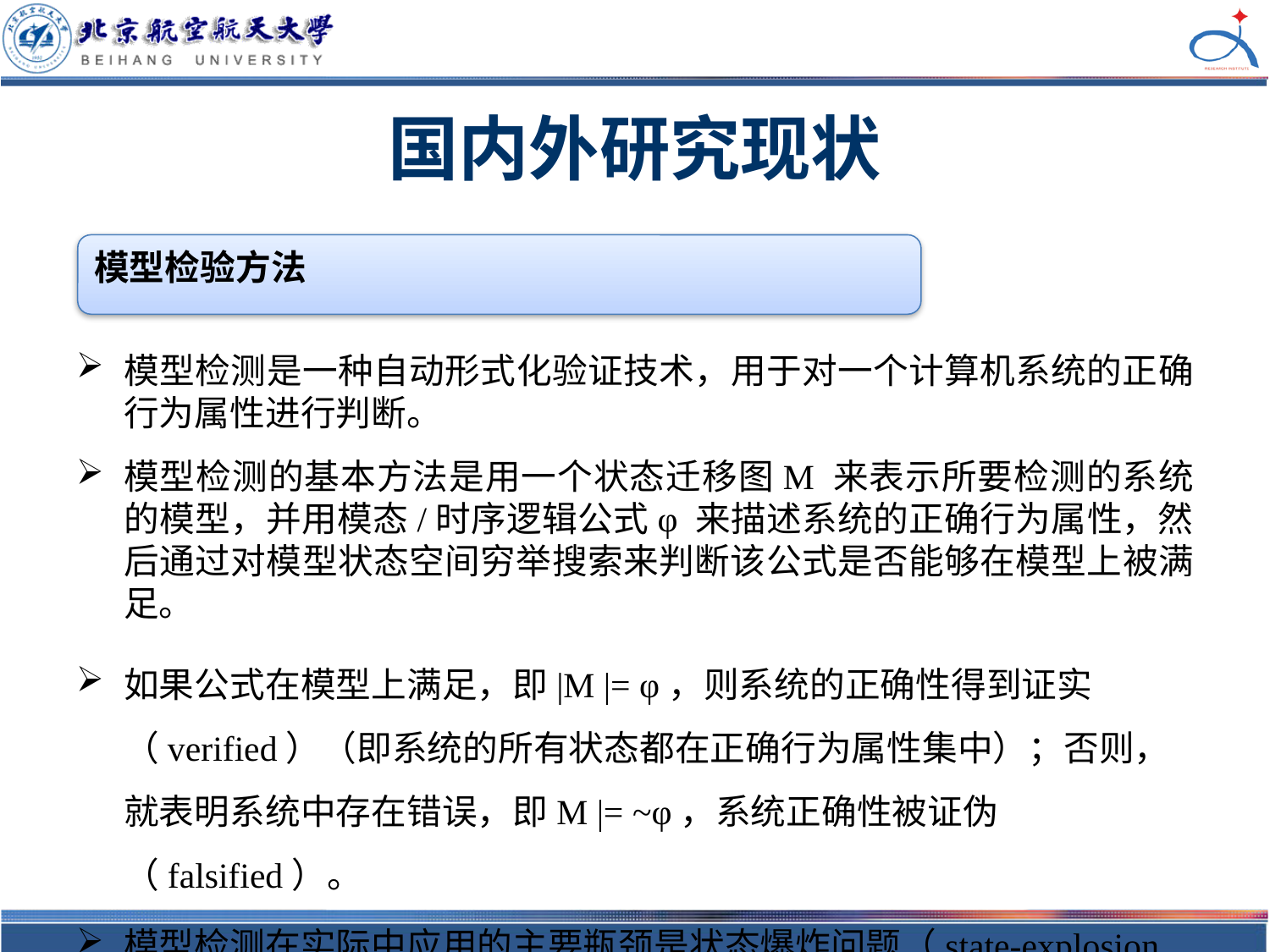

# 国内外研究现状

模型检测是一种自动形式化验证技术，用于对一个计算机系统的正确行为属性进行判断。
模型检测的基本方法是用一个状态迁移图M 来表示所要检测的系统的模型，并用模态/时序逻辑公式φ 来描述系统的正确行为属性，然后通过对模型状态空间穷举搜索来判断该公式是否能够在模型上被满足。
如果公式在模型上满足，即|M |= φ，则系统的正确性得到证实（verified）（即系统的所有状态都在正确行为属性集中）；否则，就表明系统中存在错误，即M |= ~φ，系统正确性被证伪（falsified）。
模型检测在实际中应用的主要瓶颈是状态爆炸问题（state‐explosion problem）。
模型检验方法